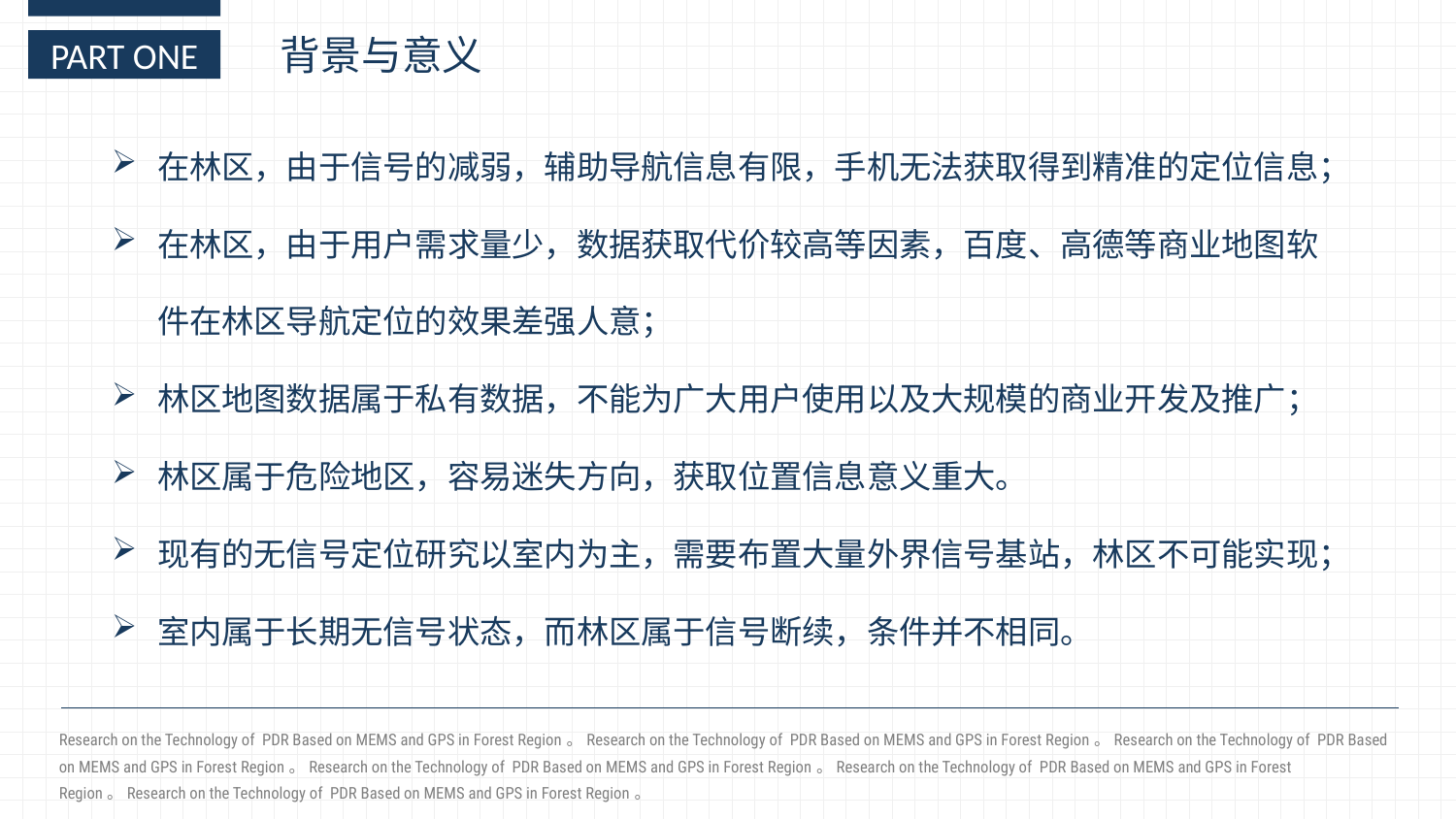

背景与意义
PART ONE
在林区，由于信号的减弱，辅助导航信息有限，手机无法获取得到精准的定位信息；
在林区，由于用户需求量少，数据获取代价较高等因素，百度、高德等商业地图软件在林区导航定位的效果差强人意；
林区地图数据属于私有数据，不能为广大用户使用以及大规模的商业开发及推广；
林区属于危险地区，容易迷失方向，获取位置信息意义重大。
现有的无信号定位研究以室内为主，需要布置大量外界信号基站，林区不可能实现；
室内属于长期无信号状态，而林区属于信号断续，条件并不相同。

Research on the Technology of  PDR Based on MEMS and GPS in Forest Region。Research on the Technology of  PDR Based on MEMS and GPS in Forest Region。Research on the Technology of  PDR Based on MEMS and GPS in Forest Region。Research on the Technology of  PDR Based on MEMS and GPS in Forest Region。Research on the Technology of  PDR Based on MEMS and GPS in Forest Region。Research on the Technology of  PDR Based on MEMS and GPS in Forest Region。